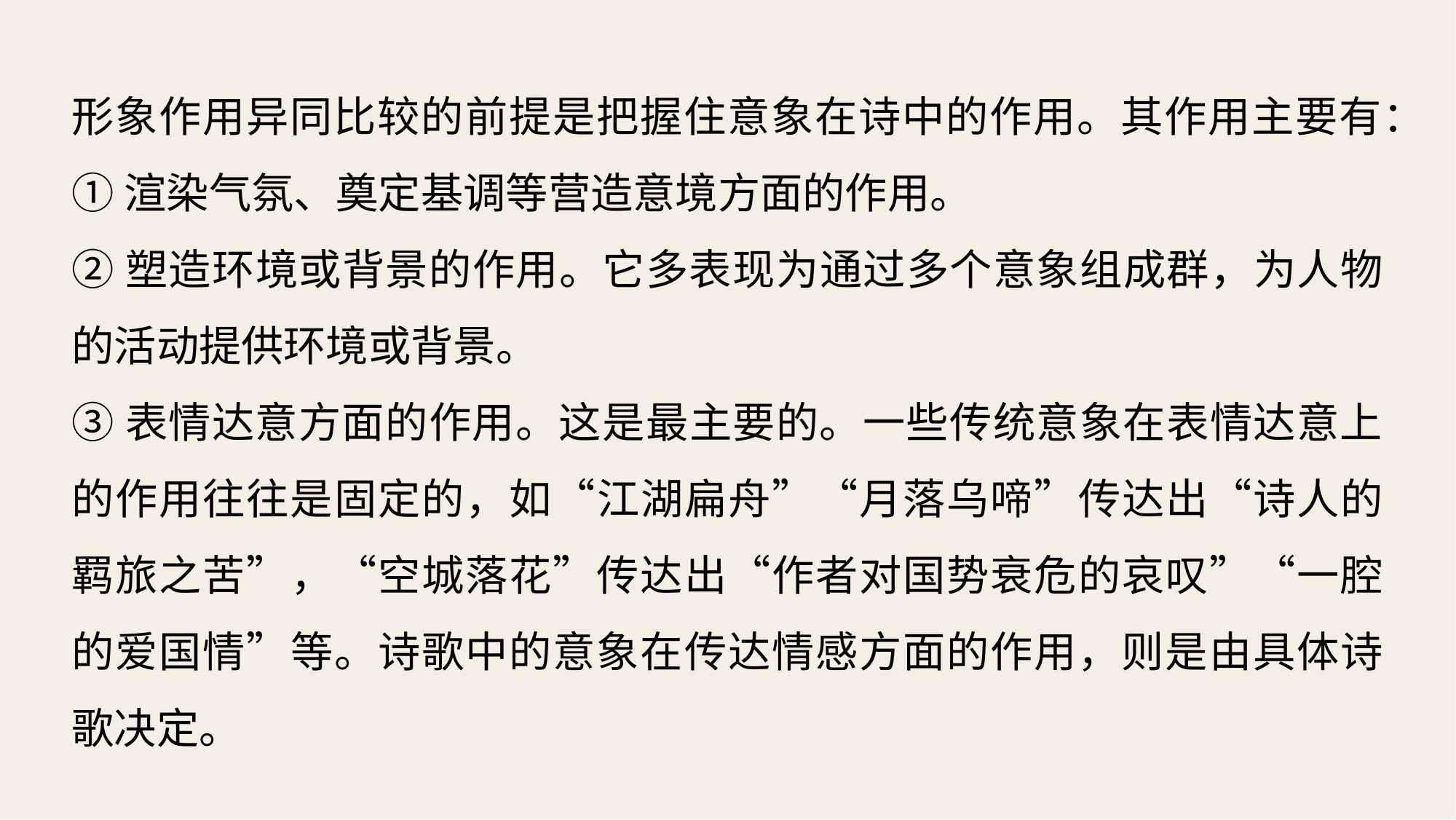

形象作用异同比较的前提是把握住意象在诗中的作用。其作用主要有：
①渲染气氛、奠定基调等营造意境方面的作用。
②塑造环境或背景的作用。它多表现为通过多个意象组成群，为人物的活动提供环境或背景。
③表情达意方面的作用。这是最主要的。一些传统意象在表情达意上的作用往往是固定的，如“江湖扁舟”“月落乌啼”传达出“诗人的羁旅之苦”，“空城落花”传达出“作者对国势衰危的哀叹”“一腔的爱国情”等。诗歌中的意象在传达情感方面的作用，则是由具体诗歌决定。